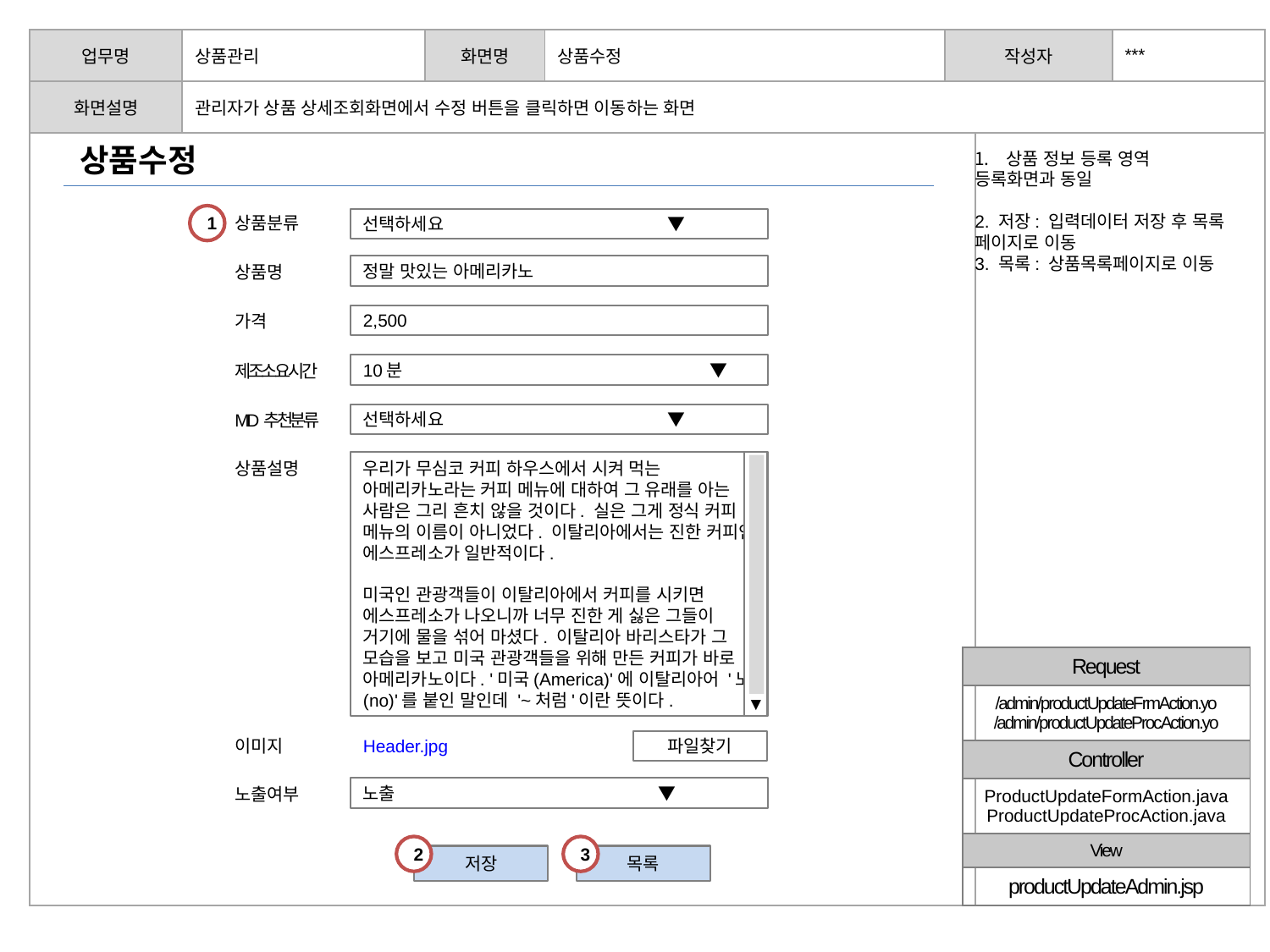

| 업무명 | 상품관리 | 화면명 | 상품수정 | 작성자 |  | \*\*\* |
| --- | --- | --- | --- | --- | --- | --- |
| 화면설명 | 관리자가 상품 상세조회화면에서 수정 버튼을 클릭하면 이동하는 화면 |  |  |  |  |  |
|  |  |  |  |  |  |  |
상품수정
상품 정보 등록 영역
등록화면과 동일

2. 저장: 입력데이터 저장 후 목록 페이지로 이동
3. 목록: 상품목록페이지로 이동
1
상품분류
선택하세요                                              ▼
상품명
정말 맛있는 아메리카노
가격
2,500
제조소요시간
10분 		                   ▼
MD추천분류
선택하세요                                              ▼
상품설명
우리가 무심코 커피 하우스에서 시켜 먹는 아메리카노라는 커피 메뉴에 대하여 그 유래를 아는 사람은 그리 흔치 않을 것이다. 실은 그게 정식 커피 메뉴의 이름이 아니었다. 이탈리아에서는 진한 커피인 에스프레소가 일반적이다.
미국인 관광객들이 이탈리아에서 커피를 시키면 에스프레소가 나오니까 너무 진한 게 싫은 그들이 거기에 물을 섞어 마셨다. 이탈리아 바리스타가 그 모습을 보고 미국 관광객들을 위해 만든 커피가 바로 아메리카노이다. '미국(America)'에 이탈리아어 '노(no)'를 붙인 말인데 '~처럼'이란 뜻이다.

▼
| Request |
| --- |
| /admin/productUpdateFrmAction.yo /admin/productUpdateProcAction.yo |
| Controller |
| ProductUpdateFormAction.java ProductUpdateProcAction.java |
| View |
| productUpdateAdmin.jsp |
이미지
Header.jpg
파일찾기
노출여부
노출                                                      ▼
2
3
저장
목록